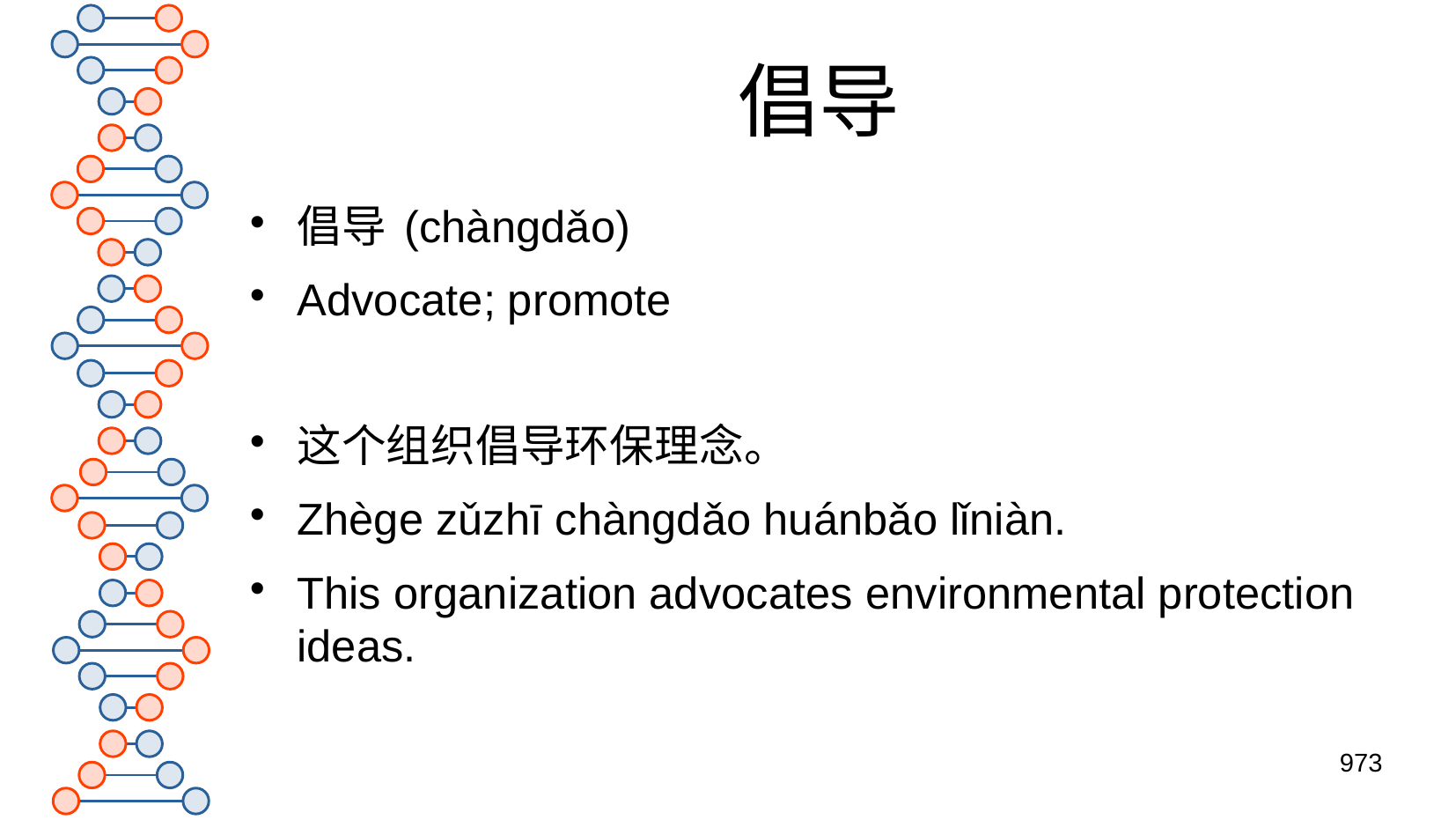

# 倡导
倡导 (chàngdǎo)
Advocate; promote

这个组织倡导环保理念。
Zhège zǔzhī chàngdǎo huánbǎo lǐniàn.
This organization advocates environmental protection ideas.

973